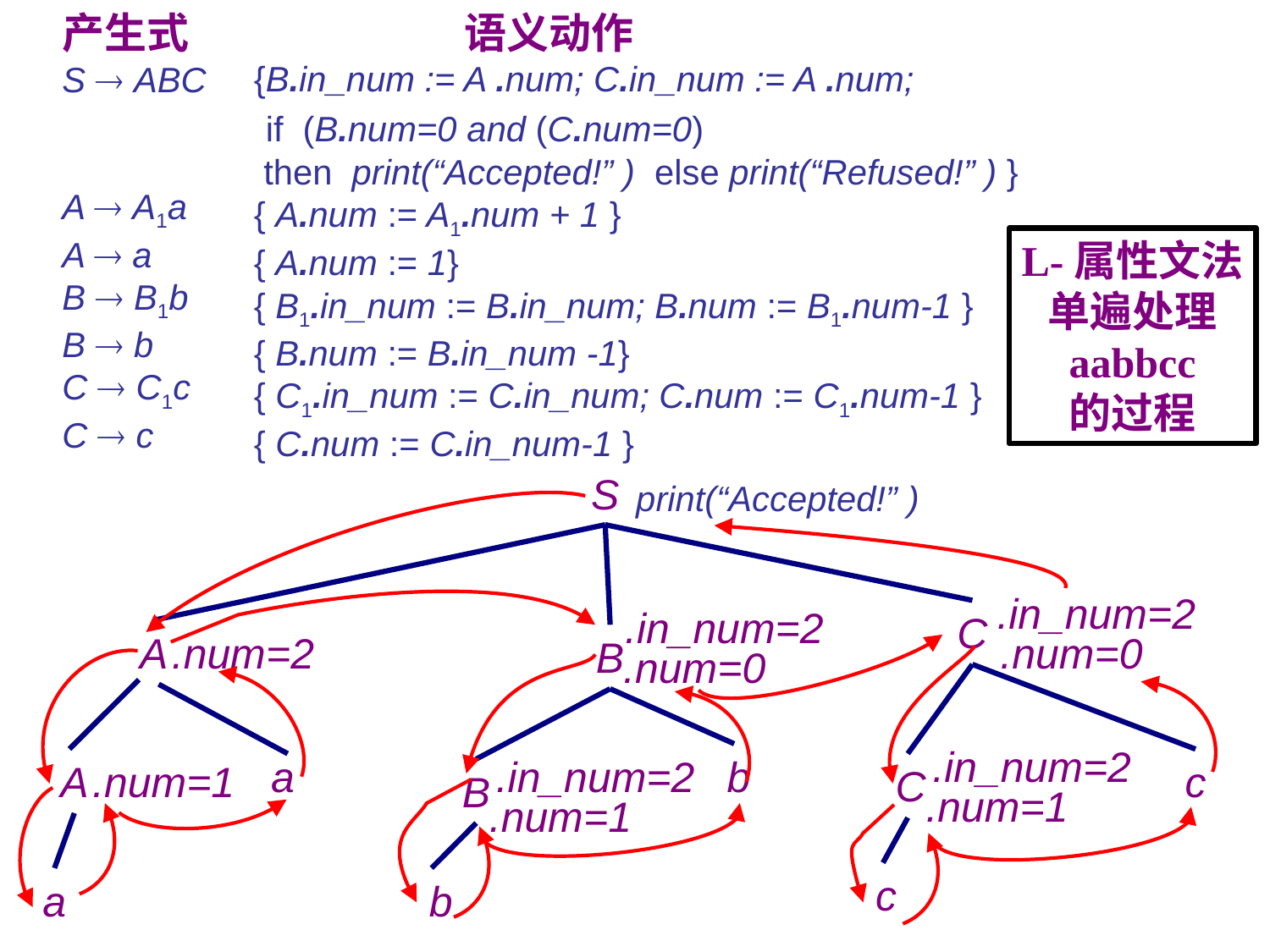

语义动作
{B.in_num := A .num; C.in_num := A .num;
 if  (B.num=0 and (C.num=0)
 then  print(“Accepted!” )  else print(“Refused!” ) }
{ A.num := A1.num + 1 }
{ A.num := 1}
{ B1.in_num := B.in_num; B.num := B1.num-1 }
{ B.num := B.in_num -1}
{ C1.in_num := C.in_num; C.num := C1.num-1 }
{ C.num := C.in_num-1 }
产生式
S → ABC

A → A1a
A → a
B → B1b
B → b
C → C1c
C → c
L-属性文法
单遍处理
aabbcc
的过程

S
print(“Accepted!” )

.in_num=2

.in_num=2
C
A
.num=2
.num=0
B
.num=0

.in_num=2
a
.in_num=2
b
A
.num=1
c
C
B
.num=1
.num=1

c

a
b